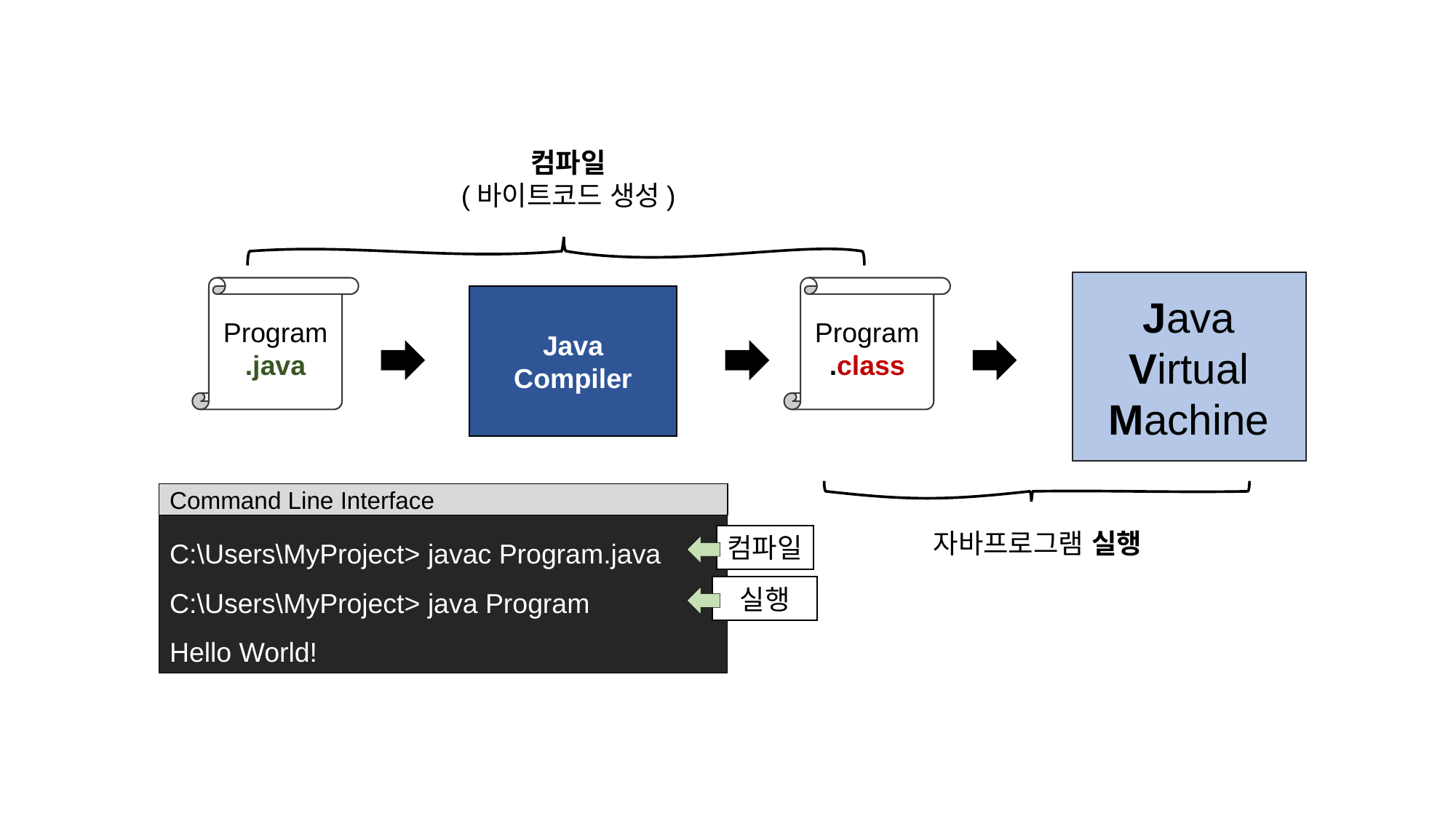

컴파일
(바이트코드 생성)
Java Virtual Machine
Program.java
Program.class

Java
Compiler

Command Line Interface
C:\Users\MyProject> javac Program.java
C:\Users\MyProject> java Program
Hello World!
자바프로그램 실행
컴파일

실행